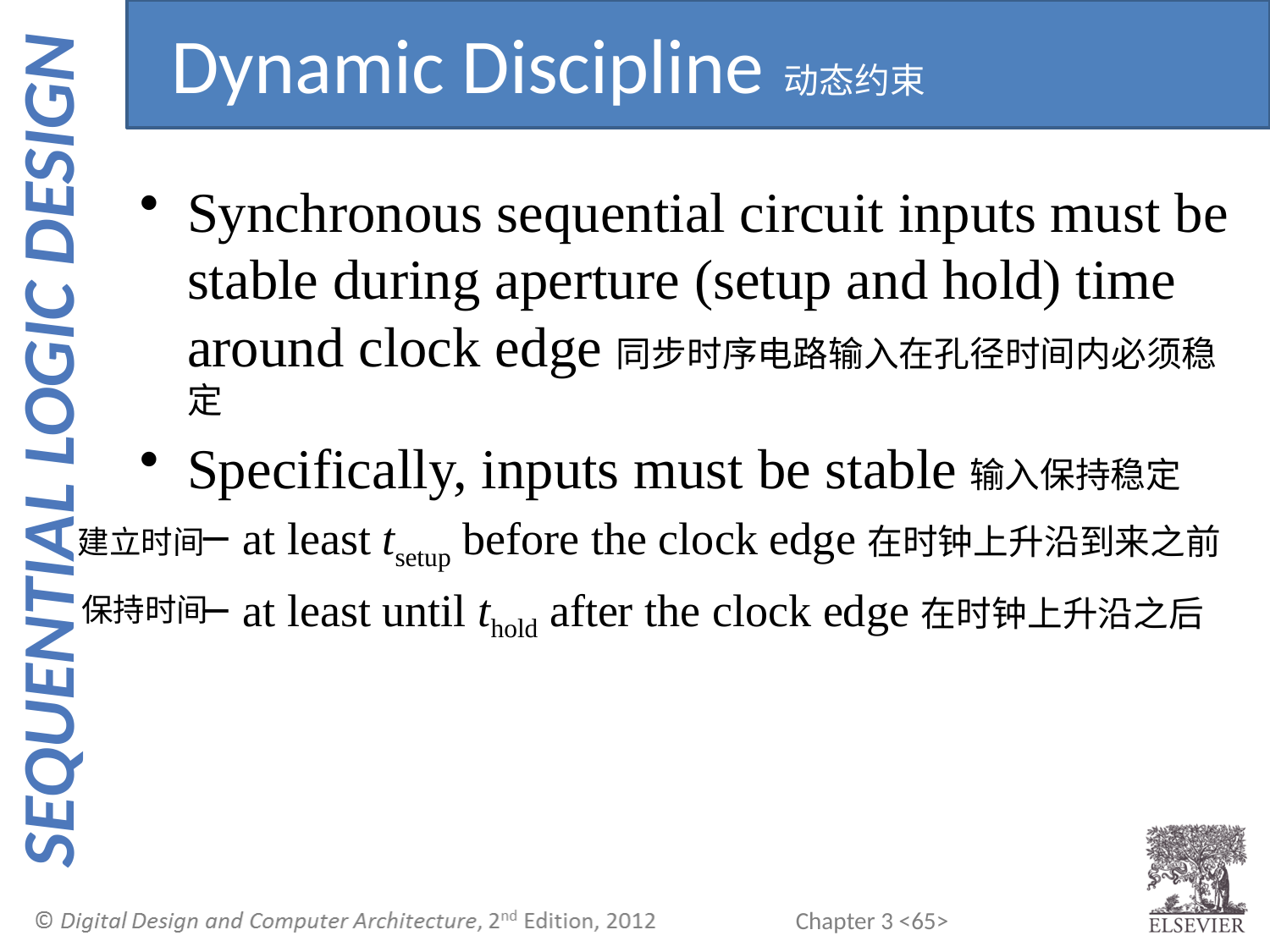

Dynamic Discipline动态约束
Synchronous sequential circuit inputs must be stable during aperture (setup and hold) time around clock edge同步时序电路输入在孔径时间内必须稳定
Specifically, inputs must be stable
at least tsetup before the clock edge在时钟上升沿到来之前
at least until thold after the clock edge在时钟上升沿之后
输入保持稳定
建立时间
 保持时间